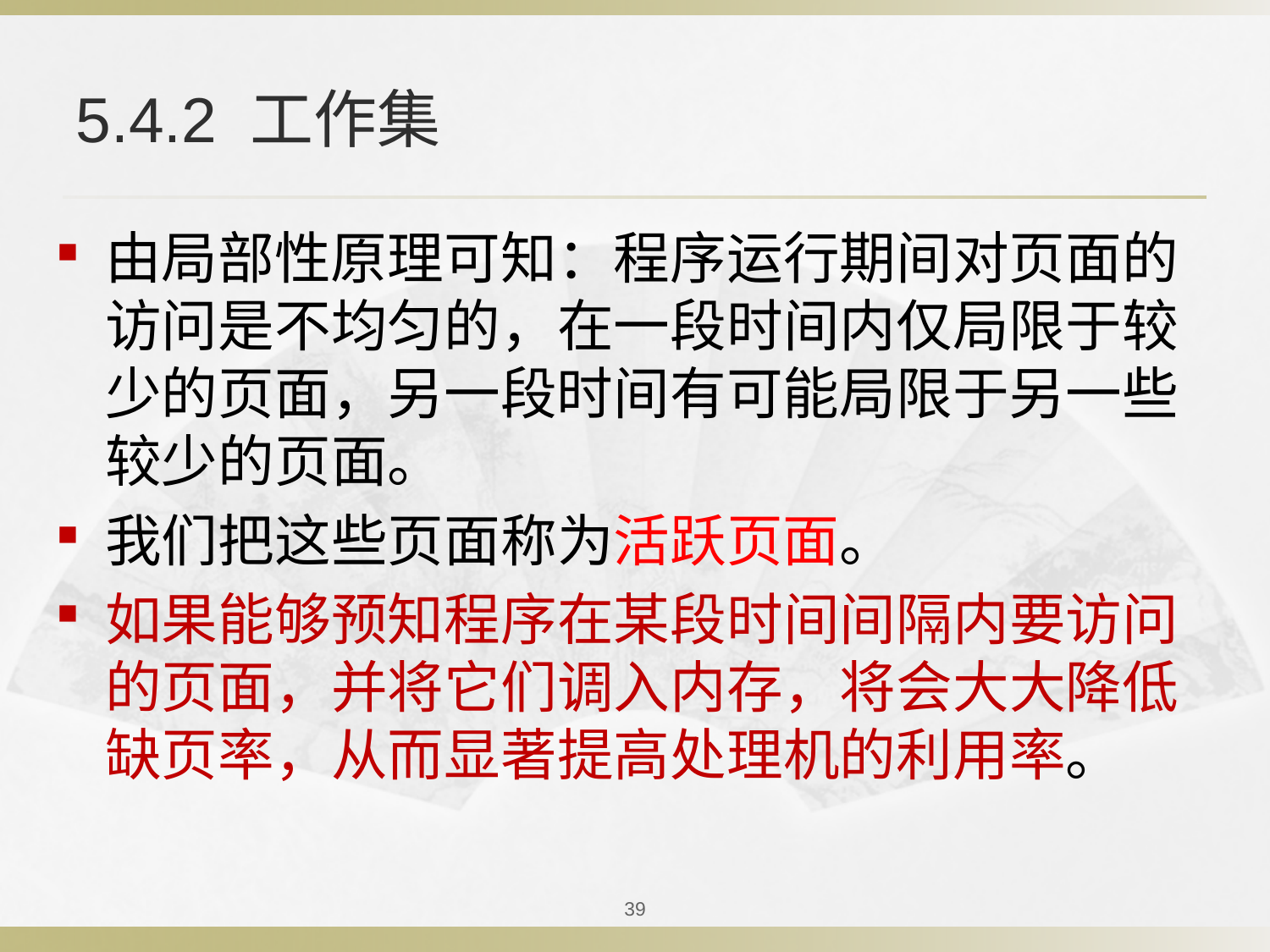

# 5.4.2 工作集
由局部性原理可知：程序运行期间对页面的访问是不均匀的，在一段时间内仅局限于较少的页面，另一段时间有可能局限于另一些较少的页面。
我们把这些页面称为活跃页面。
如果能够预知程序在某段时间间隔内要访问的页面，并将它们调入内存，将会大大降低缺页率，从而显著提高处理机的利用率。
39